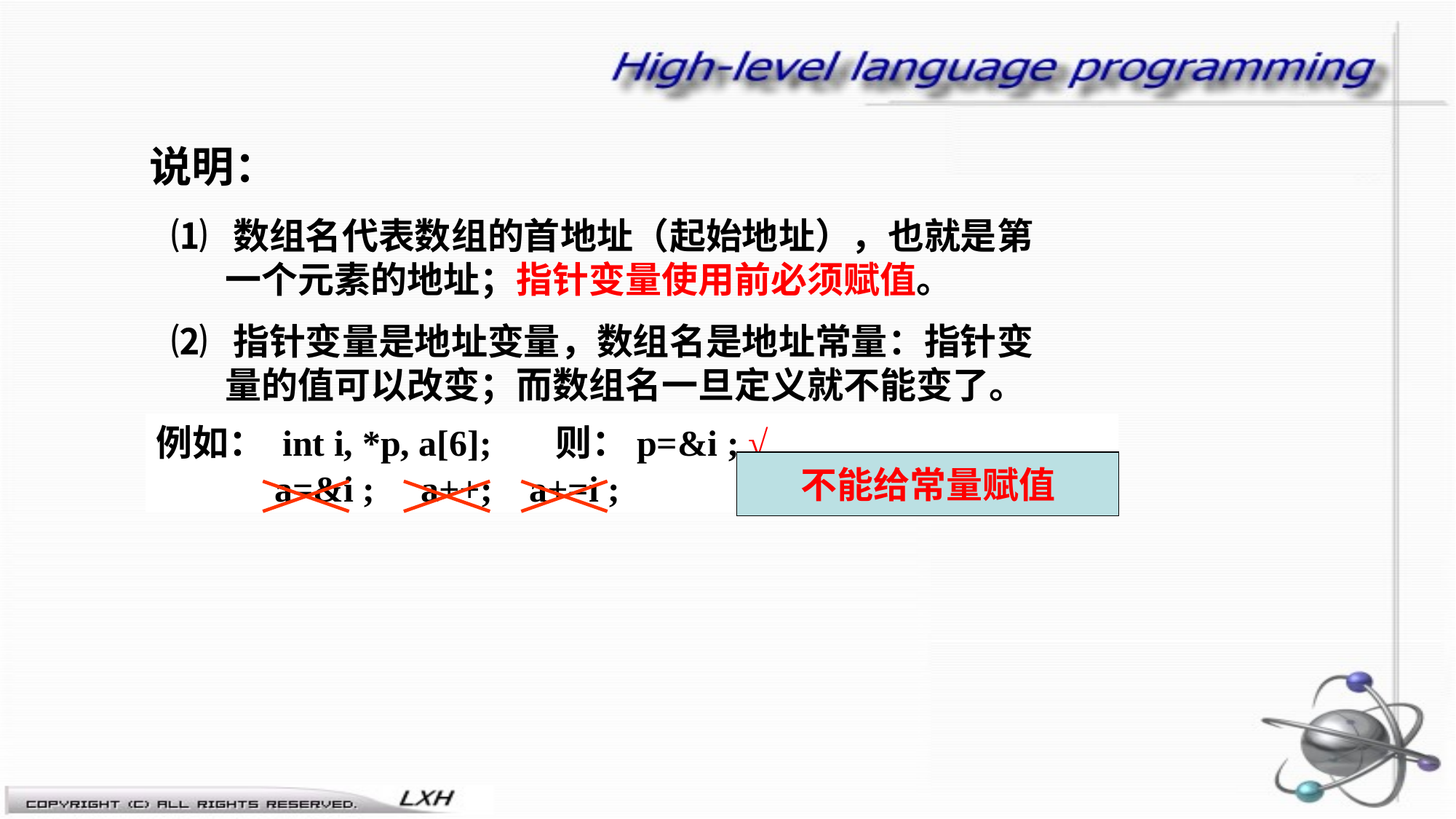

说明：
⑴  数组名代表数组的首地址（起始地址），也就是第一个元素的地址；指针变量使用前必须赋值。
⑵  指针变量是地址变量，数组名是地址常量：指针变量的值可以改变；而数组名一旦定义就不能变了。
例如： int i, *p, a[6];      则：p=&i ; √
             a=&i ;     a++;    a+=i ;
不能给常量赋值